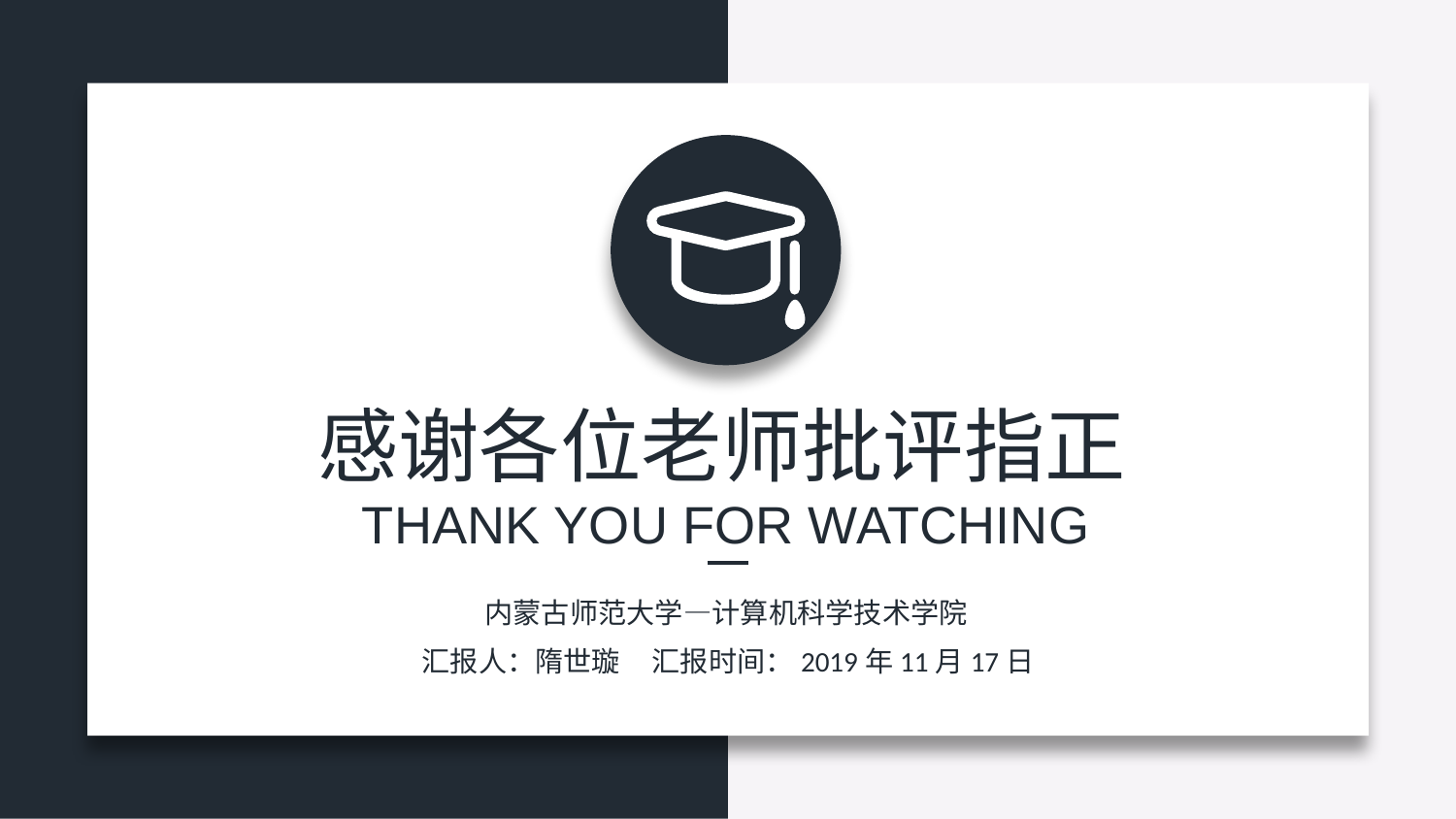

感谢各位老师批评指正
THANK YOU FOR WATCHING
内蒙古师范大学—计算机科学技术学院
汇报人：隋世璇     汇报时间：2019年11月17日